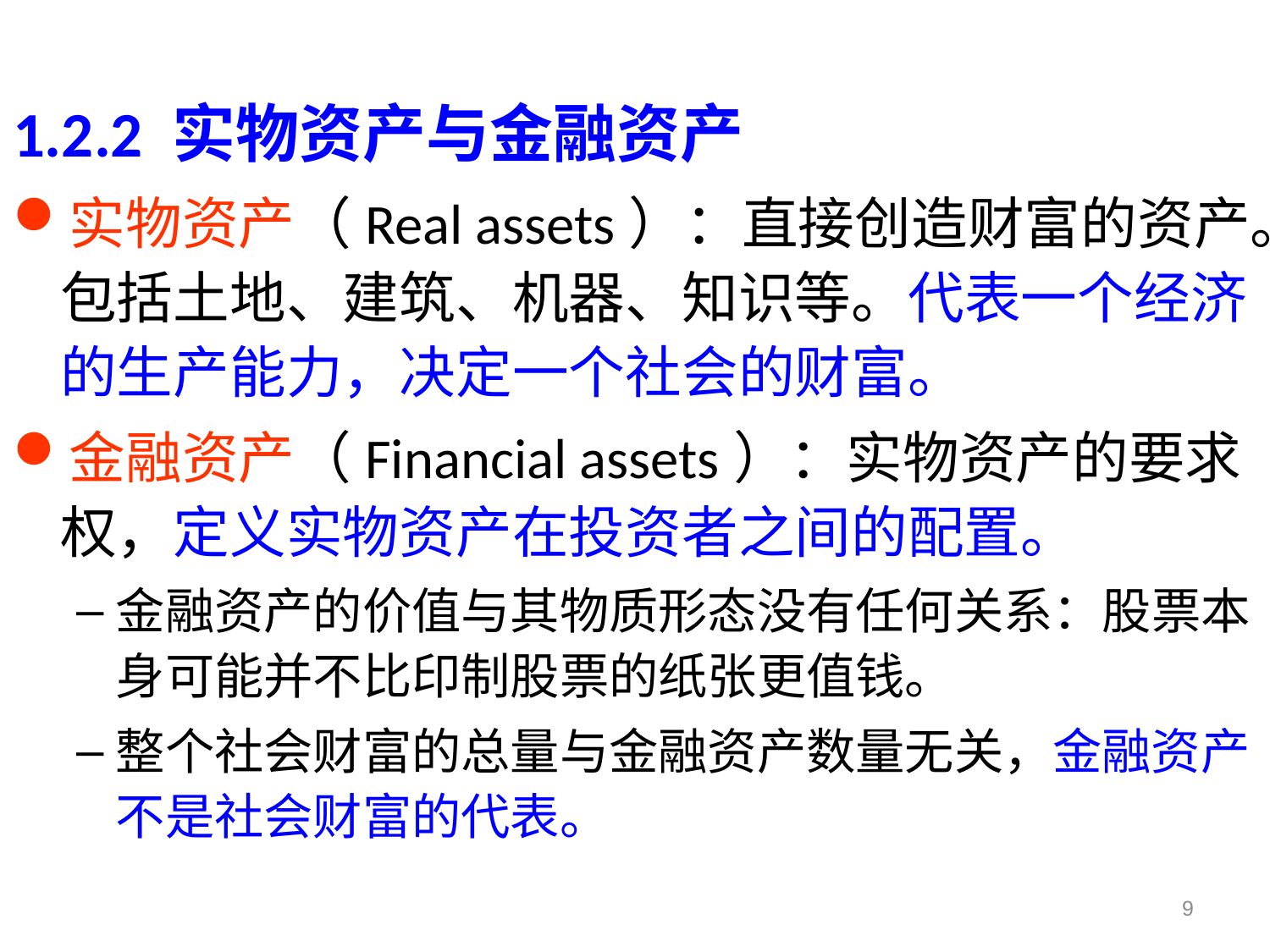

1.2.2 实物资产与金融资产
实物资产（Real assets）：直接创造财富的资产。包括土地、建筑、机器、知识等。代表一个经济的生产能力，决定一个社会的财富。
金融资产（Financial assets）：实物资产的要求权，定义实物资产在投资者之间的配置。
金融资产的价值与其物质形态没有任何关系：股票本身可能并不比印制股票的纸张更值钱。
整个社会财富的总量与金融资产数量无关，金融资产不是社会财富的代表。
9